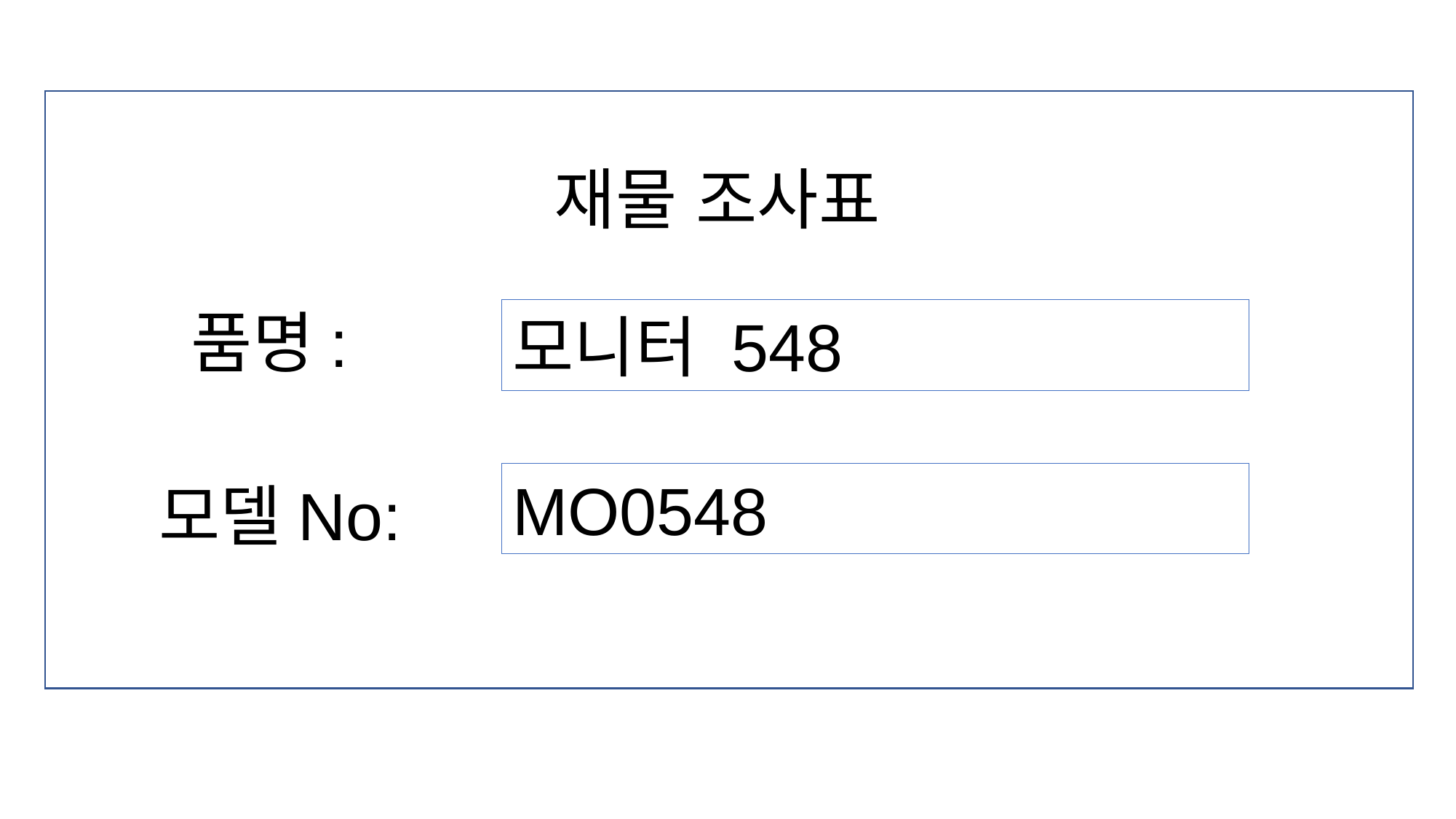

재물 조사표
품명:
모니터 548
MO0548
모델No: